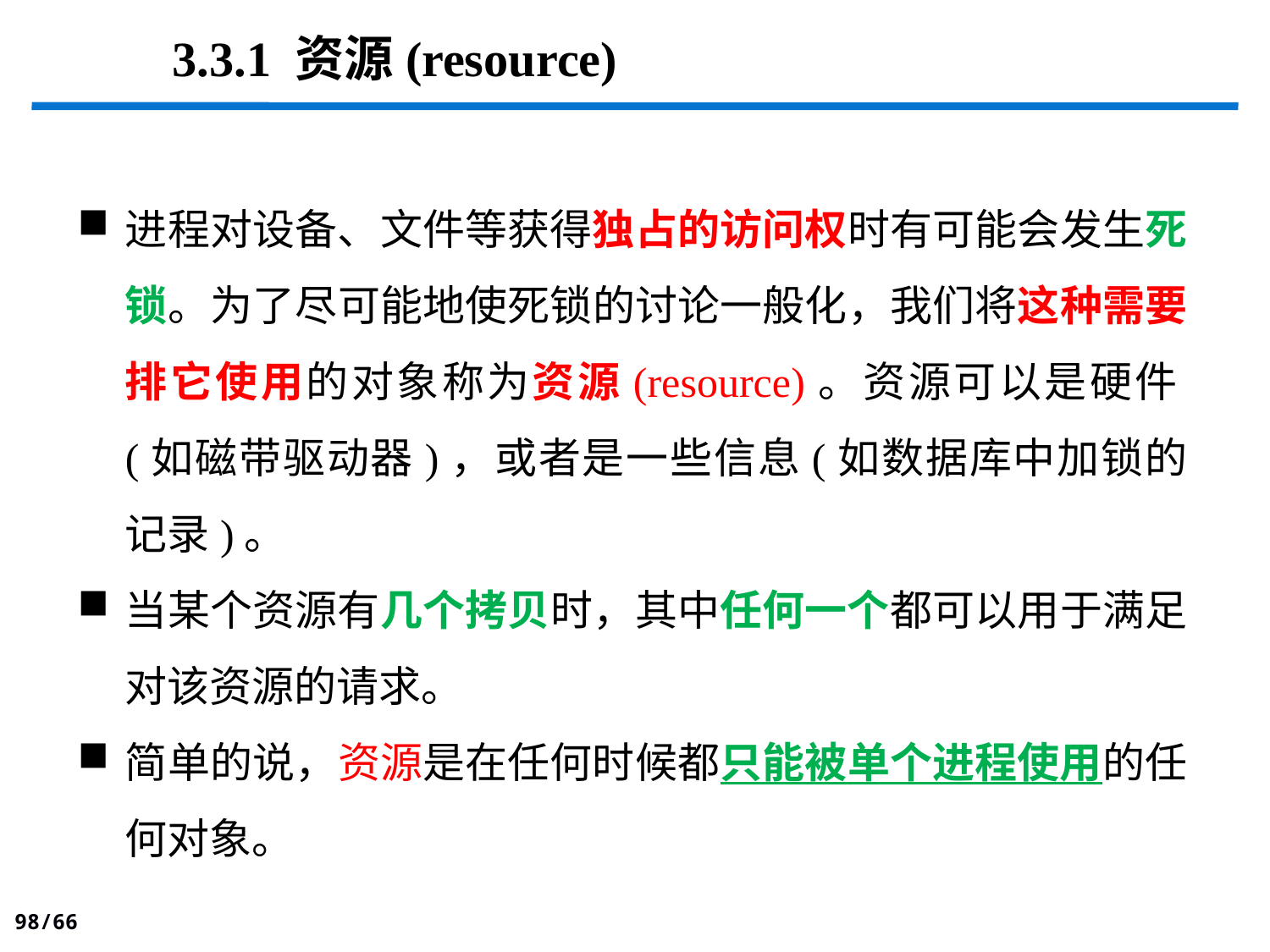

# 3.3.1 资源(resource)
进程对设备、文件等获得独占的访问权时有可能会发生死锁。为了尽可能地使死锁的讨论一般化，我们将这种需要排它使用的对象称为资源(resource)。资源可以是硬件(如磁带驱动器)，或者是一些信息(如数据库中加锁的记录)。
当某个资源有几个拷贝时，其中任何一个都可以用于满足对该资源的请求。
简单的说，资源是在任何时候都只能被单个进程使用的任何对象。